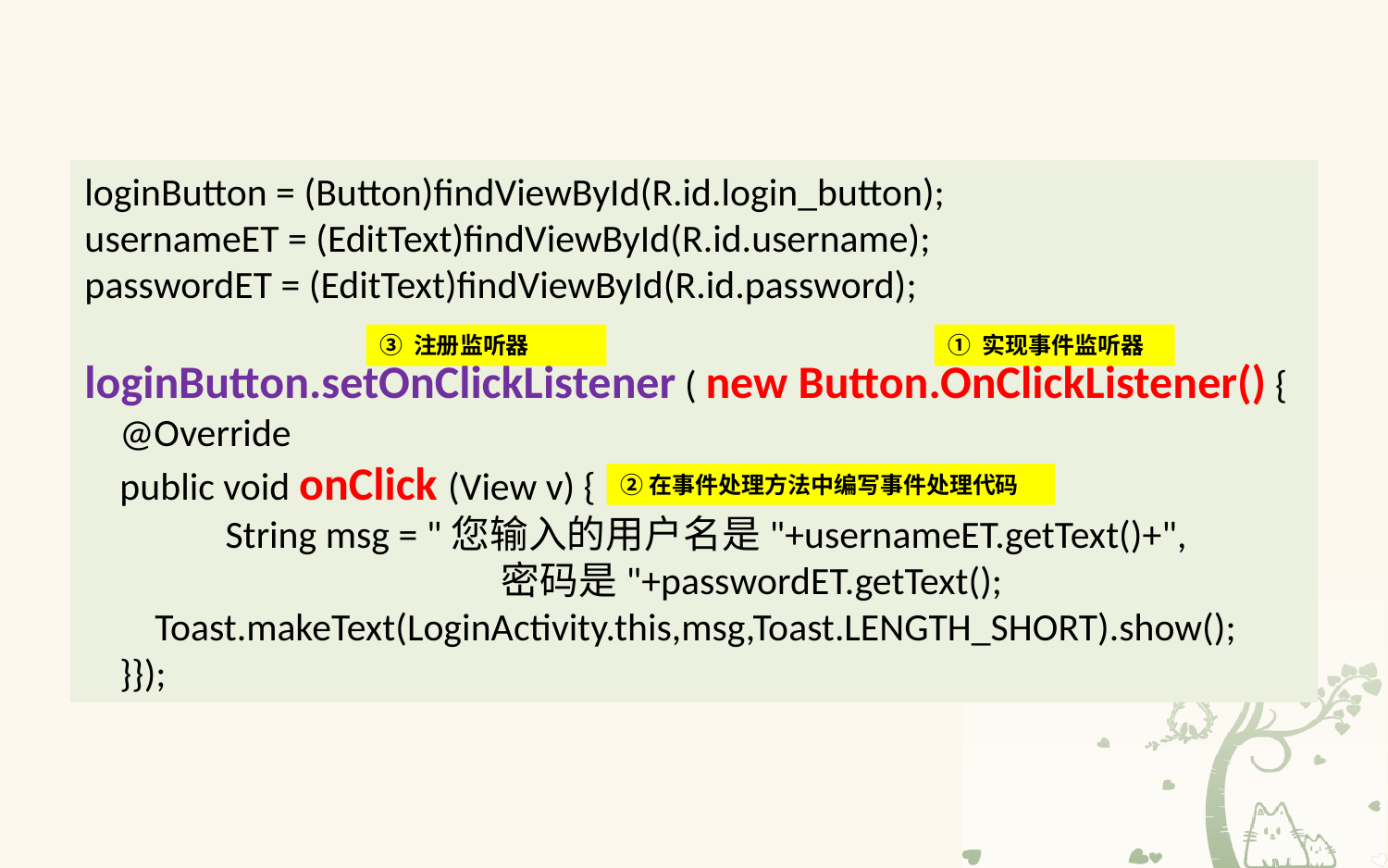

① 匿名内部类：使用匿名内部类创建事件监听器对象。

loginButton = (Button)findViewById(R.id.login_button);
usernameET = (EditText)findViewById(R.id.username);
passwordET = (EditText)findViewById(R.id.password);

loginButton.setOnClickListener ( new Button.OnClickListener() {
    @Override
    public void onClick (View v) {
                String msg = "您输入的用户名是"+usernameET.getText()+",
			密码是"+passwordET.getText();
        Toast.makeText(LoginActivity.this,msg,Toast.LENGTH_SHORT).show();
    }});
③ 注册监听器
① 实现事件监听器
②在事件处理方法中编写事件处理代码